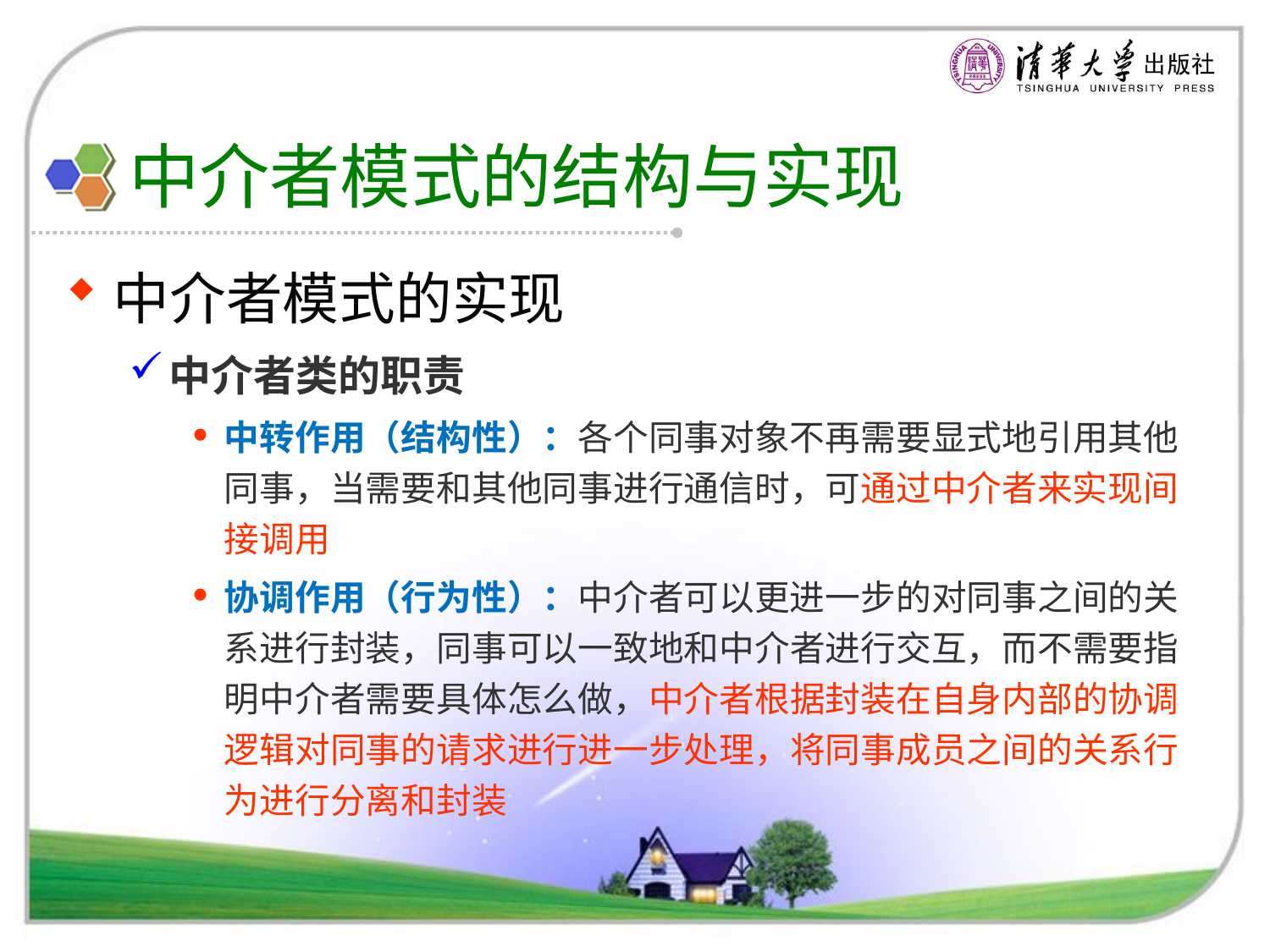

# 中介者模式的结构与实现
中介者模式的实现
中介者类的职责
中转作用（结构性）：各个同事对象不再需要显式地引用其他同事，当需要和其他同事进行通信时，可通过中介者来实现间接调用
协调作用（行为性）：中介者可以更进一步的对同事之间的关系进行封装，同事可以一致地和中介者进行交互，而不需要指明中介者需要具体怎么做，中介者根据封装在自身内部的协调逻辑对同事的请求进行进一步处理，将同事成员之间的关系行为进行分离和封装